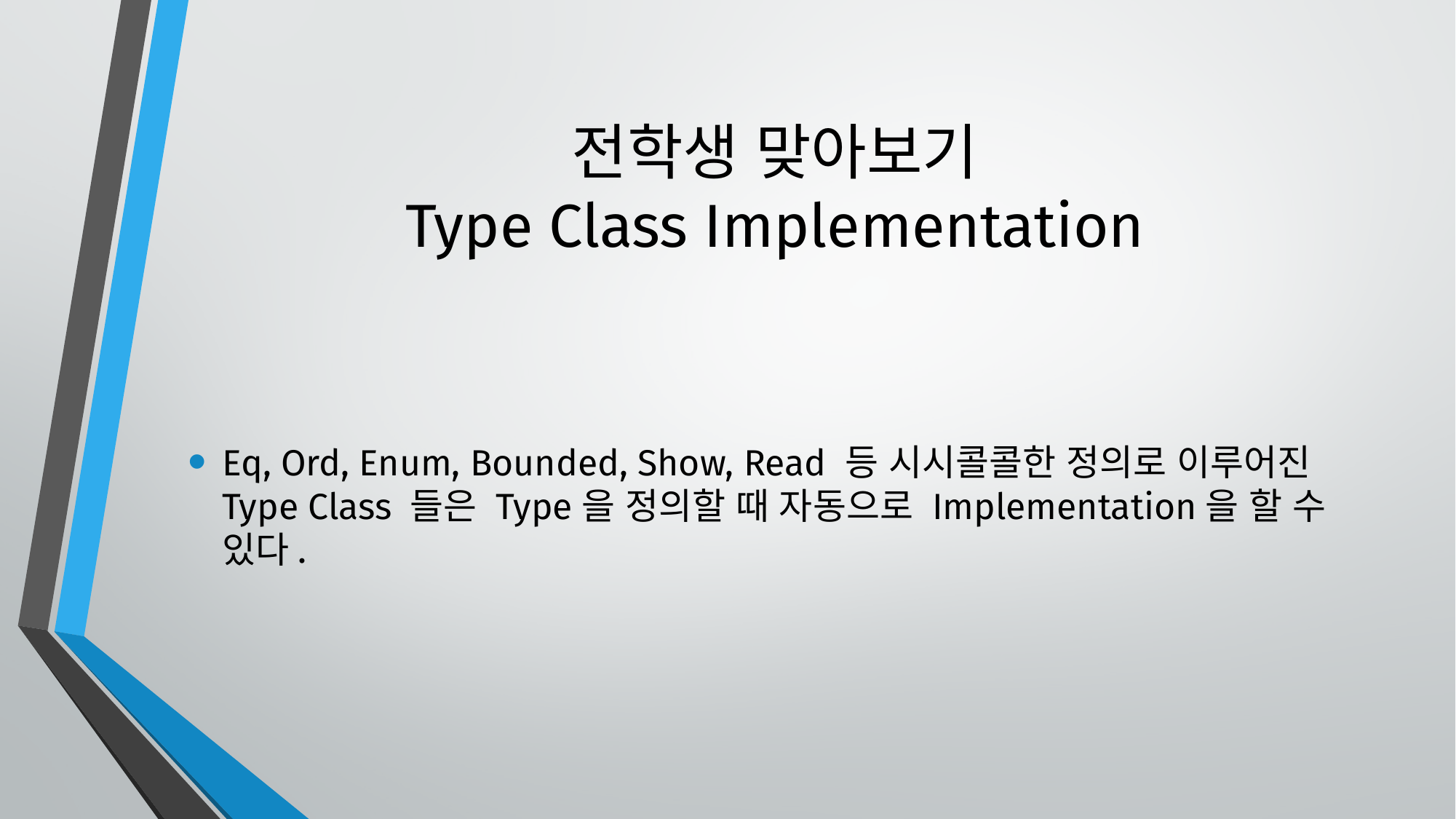

# 전학생 맞아보기 Type Class Implementation
Eq, Ord, Enum, Bounded, Show, Read 등 시시콜콜한 정의로 이루어진 Type Class 들은 Type을 정의할 때 자동으로 Implementation을 할 수 있다.